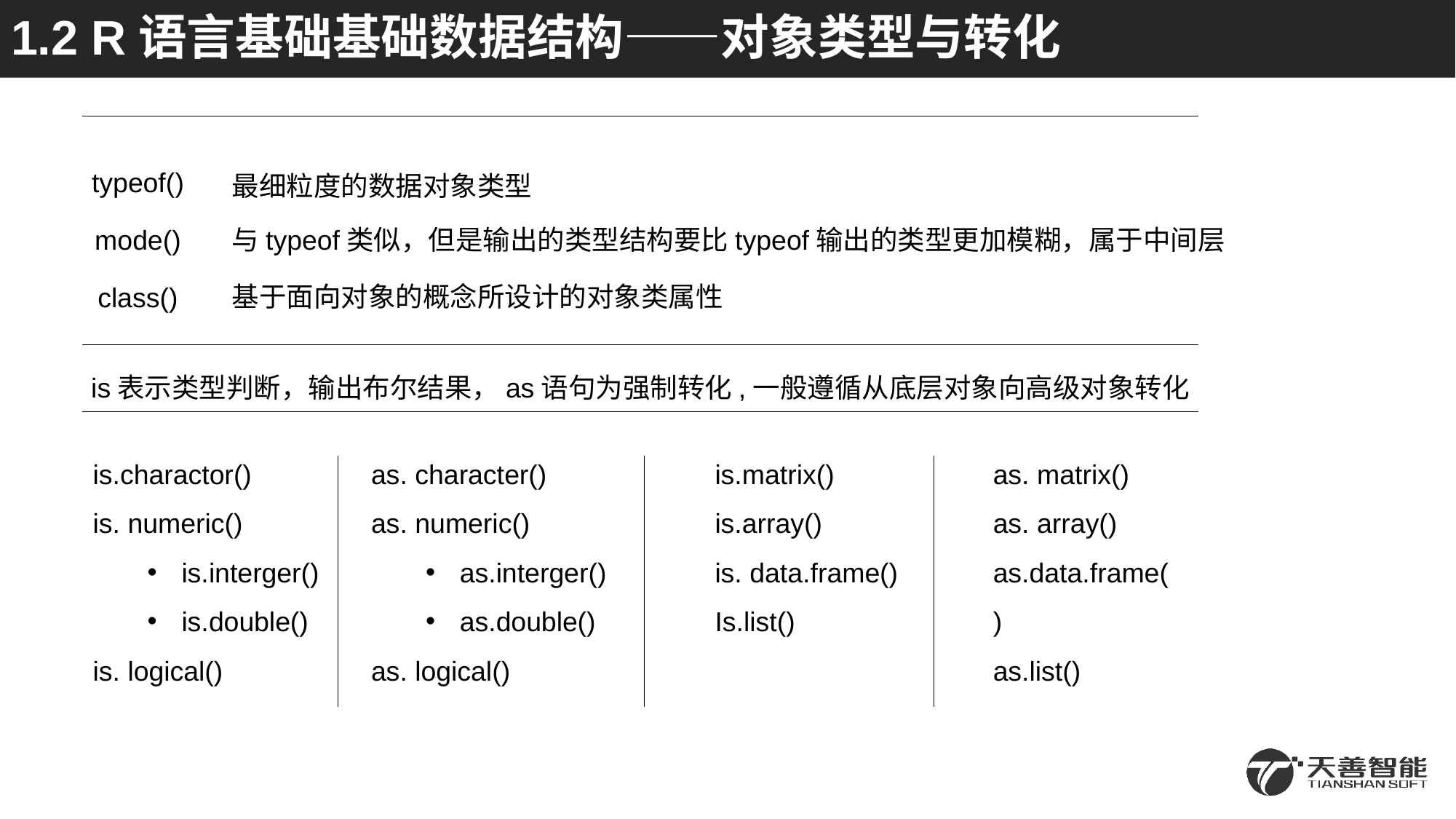

# 1.2 R语言基础基础数据结构——对象类型与转化
typeof()
最细粒度的数据对象类型
mode()
与typeof类似，但是输出的类型结构要比typeof输出的类型更加模糊，属于中间层
基于面向对象的概念所设计的对象类属性
class()
is表示类型判断，输出布尔结果，as语句为强制转化,一般遵循从底层对象向高级对象转化
is.charactor()
is. numeric()
is.interger()
is.double()
is. logical()
as. character()
as. numeric()
as.interger()
as.double()
as. logical()
is.matrix()
is.array()
is. data.frame()
Is.list()
as. matrix()
as. array()
as.data.frame()
as.list()